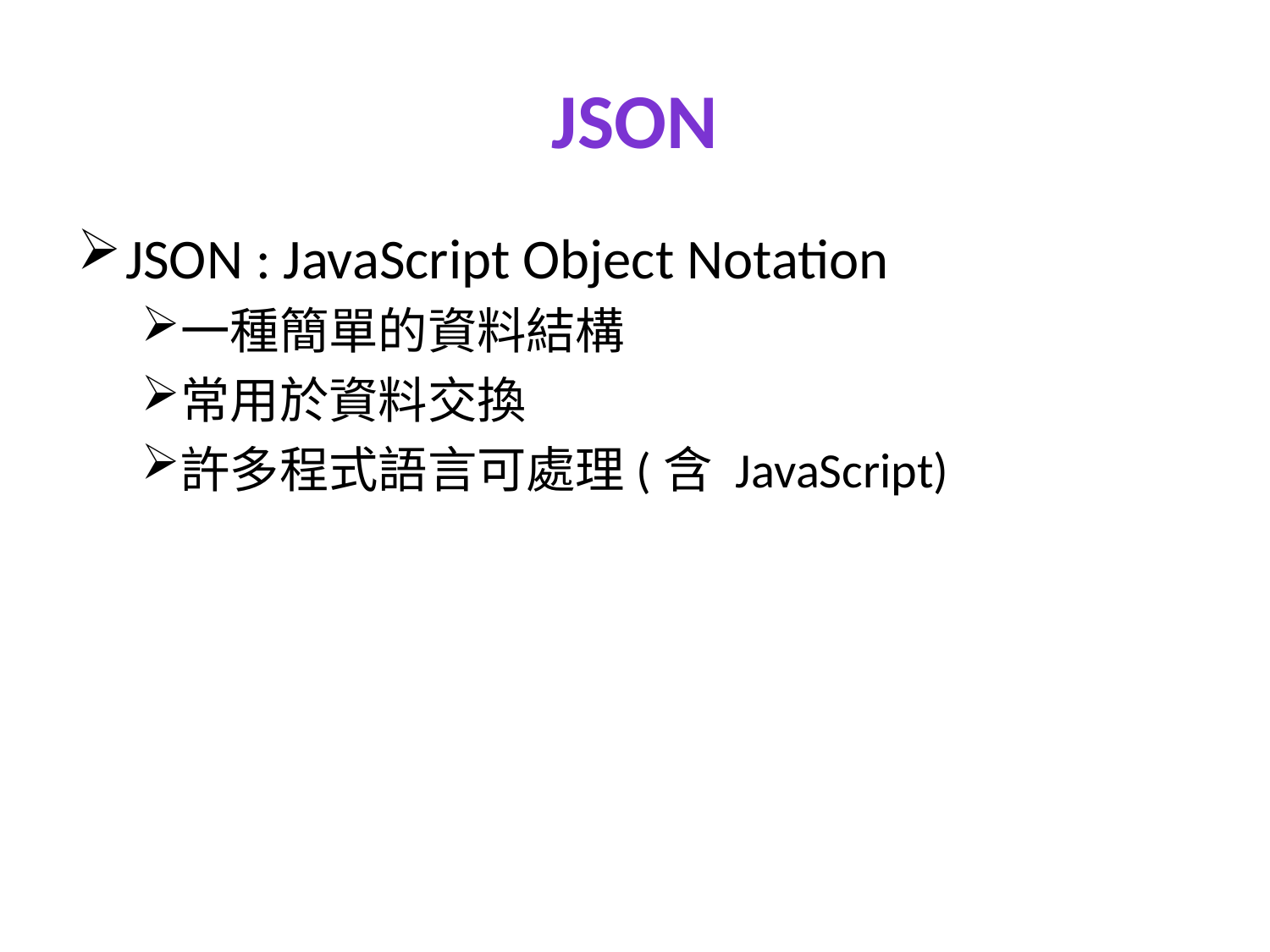

# JSON
JSON : JavaScript Object Notation
一種簡單的資料結構
常用於資料交換
許多程式語言可處理(含 JavaScript)